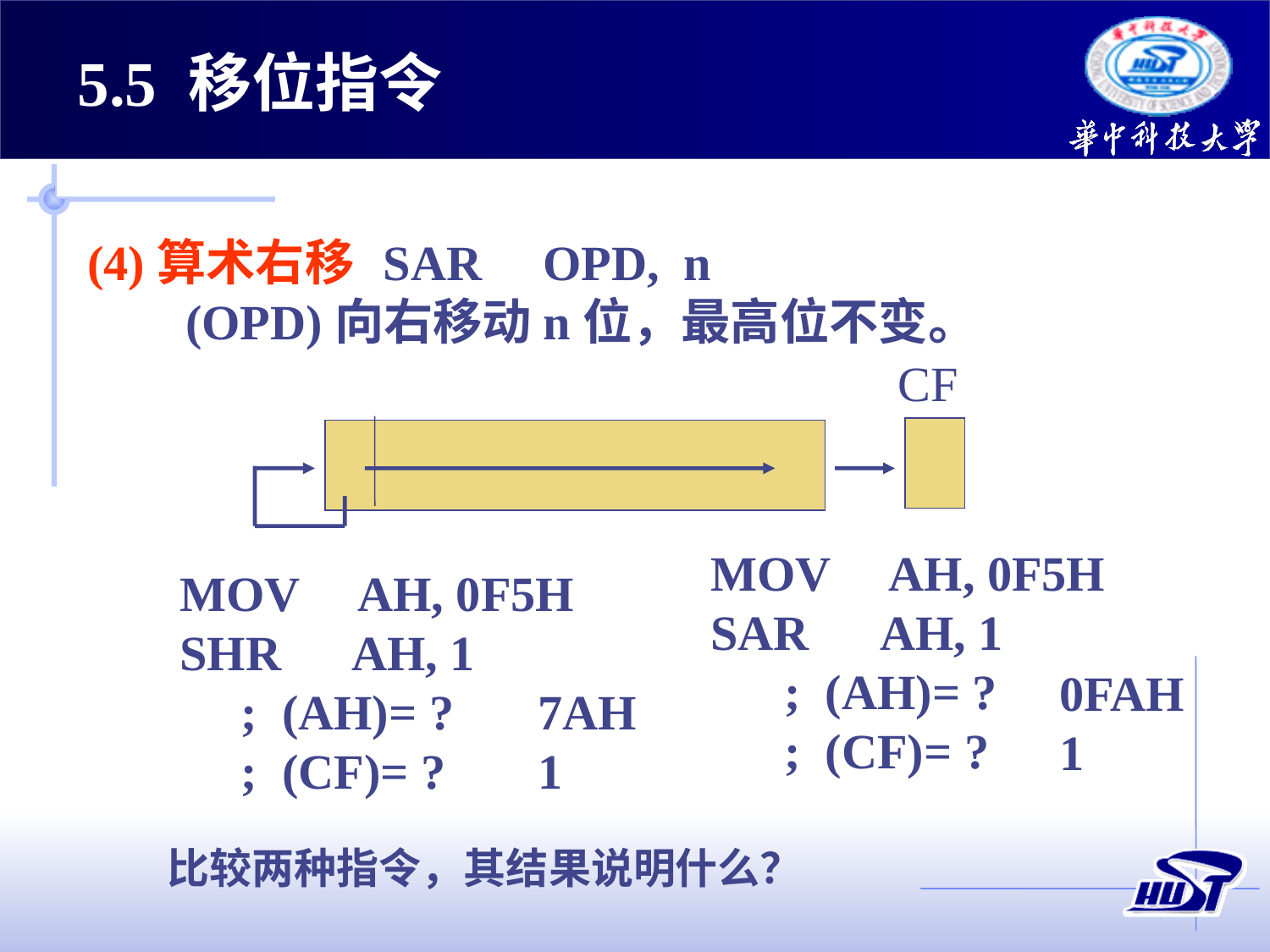

5.5 移位指令
(4)算术右移   SAR     OPD,  n
        (OPD)向右移动n位，最高位不变。
CF

MOV     AH, 0F5H
SAR      AH, 1
      ;  (AH)= ?
      ;  (CF)= ?
MOV     AH, 0F5H
SHR      AH, 1
     ;  (AH)= ?
     ;  (CF)= ?
0FAH
1

7AH
1
比较两种指令，其结果说明什么？